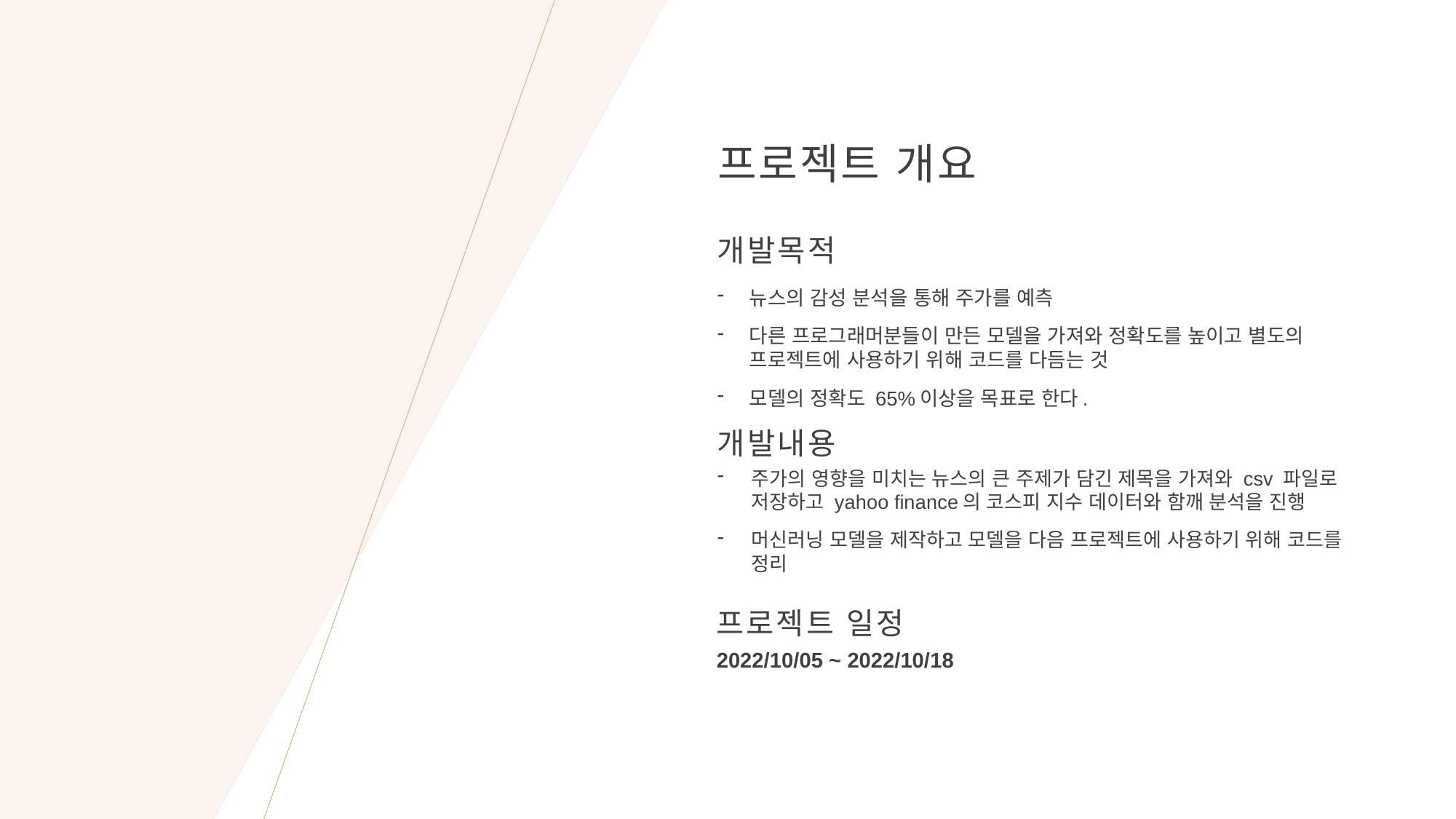

# 프로젝트 개요
개발목적
뉴스의 감성 분석을 통해 주가를 예측
다른 프로그래머분들이 만든 모델을 가져와 정확도를 높이고 별도의 프로젝트에 사용하기 위해 코드를 다듬는 것
모델의 정확도 65%이상을 목표로 한다.
개발내용
주가의 영향을 미치는 뉴스의 큰 주제가 담긴 제목을 가져와 csv 파일로 저장하고 yahoo finance의 코스피 지수 데이터와 함깨 분석을 진행
머신러닝 모델을 제작하고 모델을 다음 프로젝트에 사용하기 위해 코드를 정리

프로젝트 일정
2022/10/05 ~ 2022/10/18